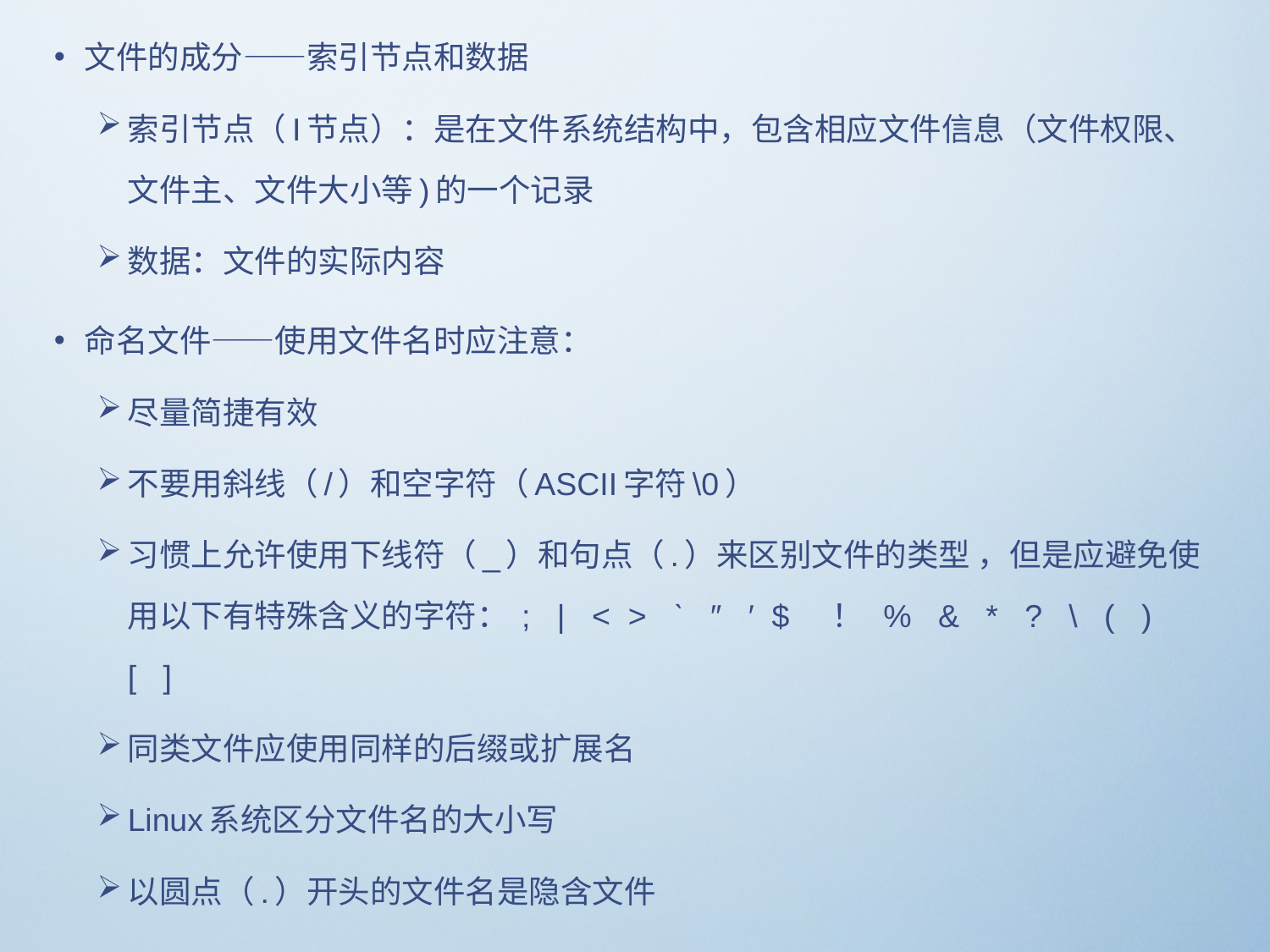

文件的成分——索引节点和数据
索引节点（I节点）：是在文件系统结构中，包含相应文件信息（文件权限、文件主、文件大小等)的一个记录
数据：文件的实际内容
命名文件——使用文件名时应注意：
尽量简捷有效
不要用斜线（/）和空字符（ASCII字符\0）
习惯上允许使用下线符（_）和句点（.）来区别文件的类型 ，但是应避免使用以下有特殊含义的字符： ;   |   <  >   ˋ   ″   ′  $    ！  %   &   *   ?   \   (   )   [   ]
同类文件应使用同样的后缀或扩展名
Linux系统区分文件名的大小写
以圆点（.）开头的文件名是隐含文件